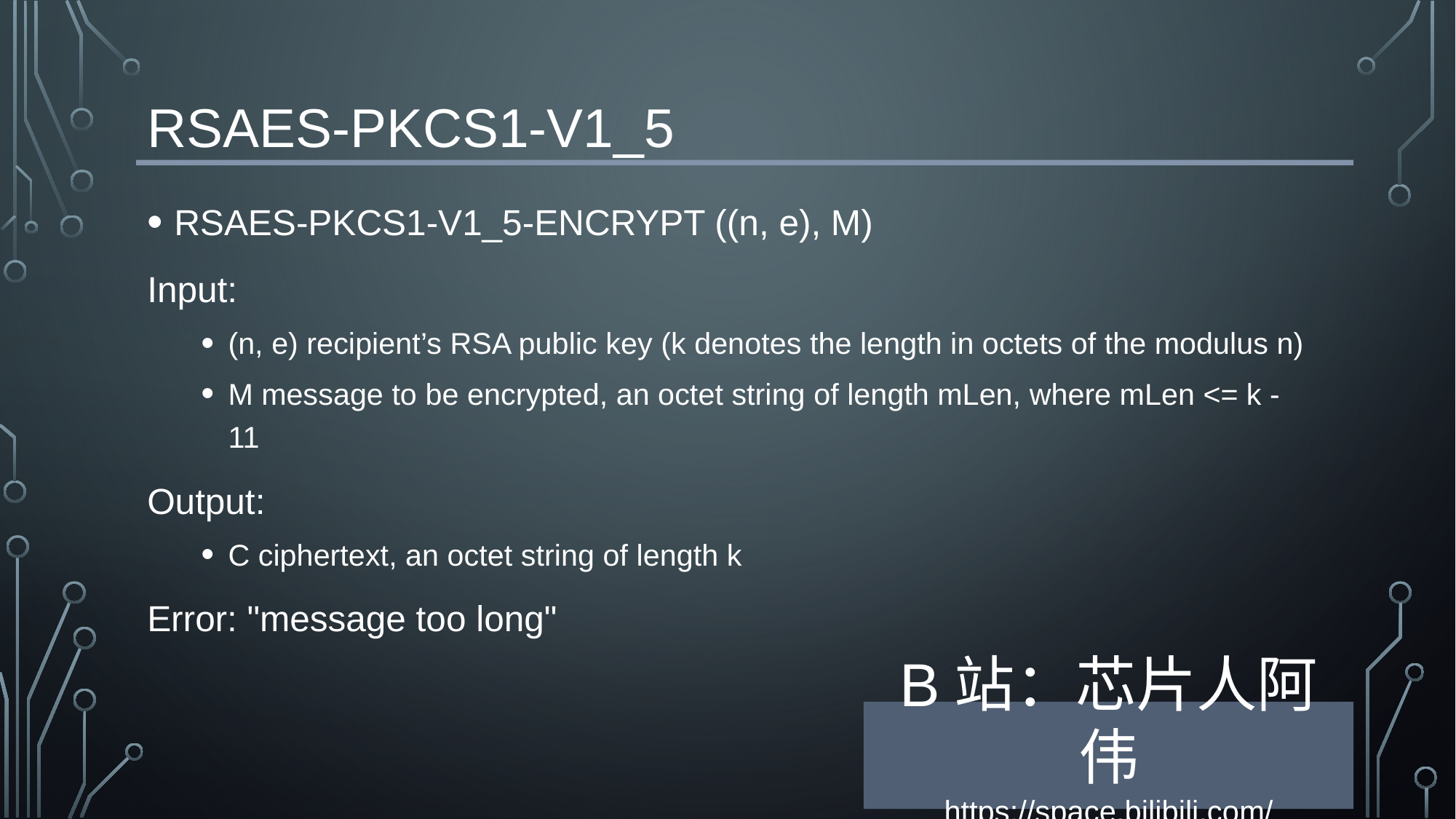

# RSAES-PKCS1-v1_5

RSAES-PKCS1-V1_5-ENCRYPT ((n, e), M)
Input:
(n, e) recipient’s RSA public key (k denotes the length in octets of the modulus n)
M message to be encrypted, an octet string of length mLen, where mLen <= k - 11
Output:
C ciphertext, an octet string of length k
Error: "message too long"

B站：芯片人阿伟
https://space.bilibili.com/243180540